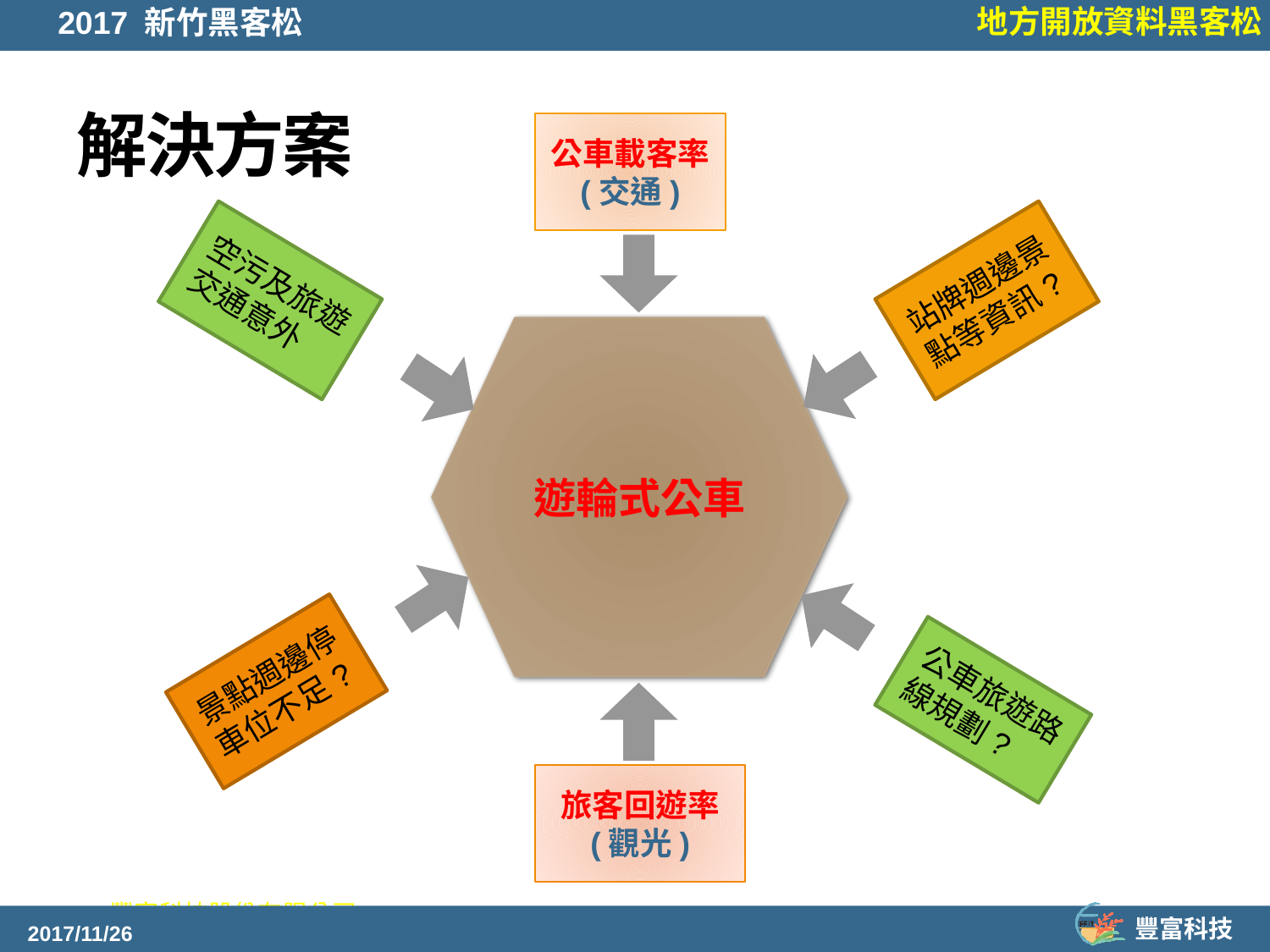

# 解決方案
公車載客率
(交通)

空污及旅遊交通意外
站牌週邊景點等資訊?
遊輪式公車

景點週邊停車位不足?
公車旅遊路線規劃?

旅客回遊率
(觀光)